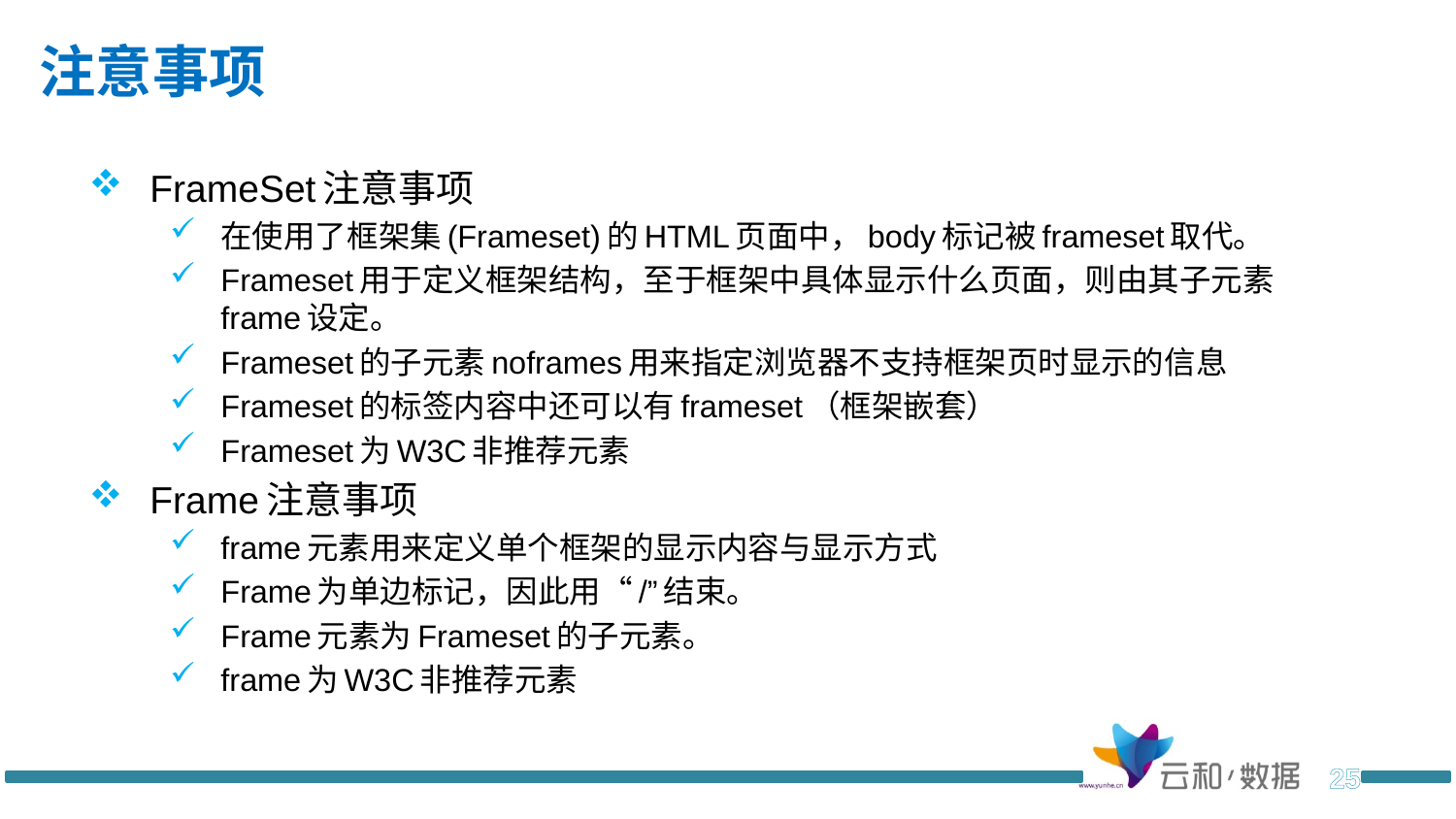

# 注意事项
FrameSet注意事项
在使用了框架集(Frameset)的HTML页面中，body标记被frameset取代。
Frameset用于定义框架结构，至于框架中具体显示什么页面，则由其子元素frame设定。
Frameset的子元素noframes用来指定浏览器不支持框架页时显示的信息
Frameset的标签内容中还可以有frameset（框架嵌套）
Frameset为W3C非推荐元素
Frame注意事项
frame元素用来定义单个框架的显示内容与显示方式
Frame为单边标记，因此用“/”结束。
Frame元素为Frameset的子元素。
frame为W3C非推荐元素

25